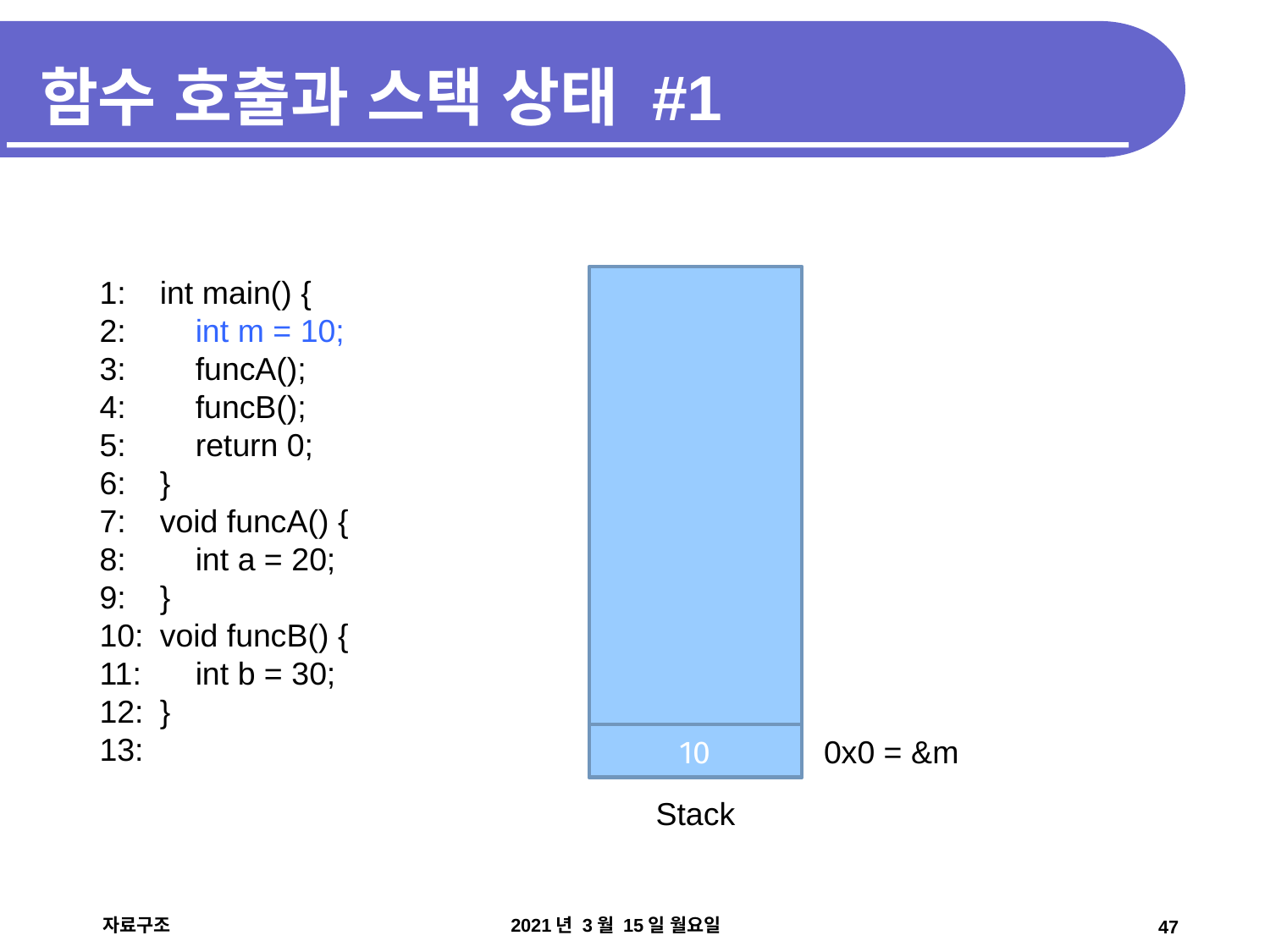

# 함수 호출과 스택 상태 #1
1:
2:
3:
4:
5:
6:
7:
8:
9:
10:
11:
12:
13:
int main() {
    int m = 10;
    funcA();
    funcB();
    return 0;
}
void funcA() {
    int a = 20;
}
void funcB() {
    int b = 30;
}

10
0x0 = &m
Stack
47